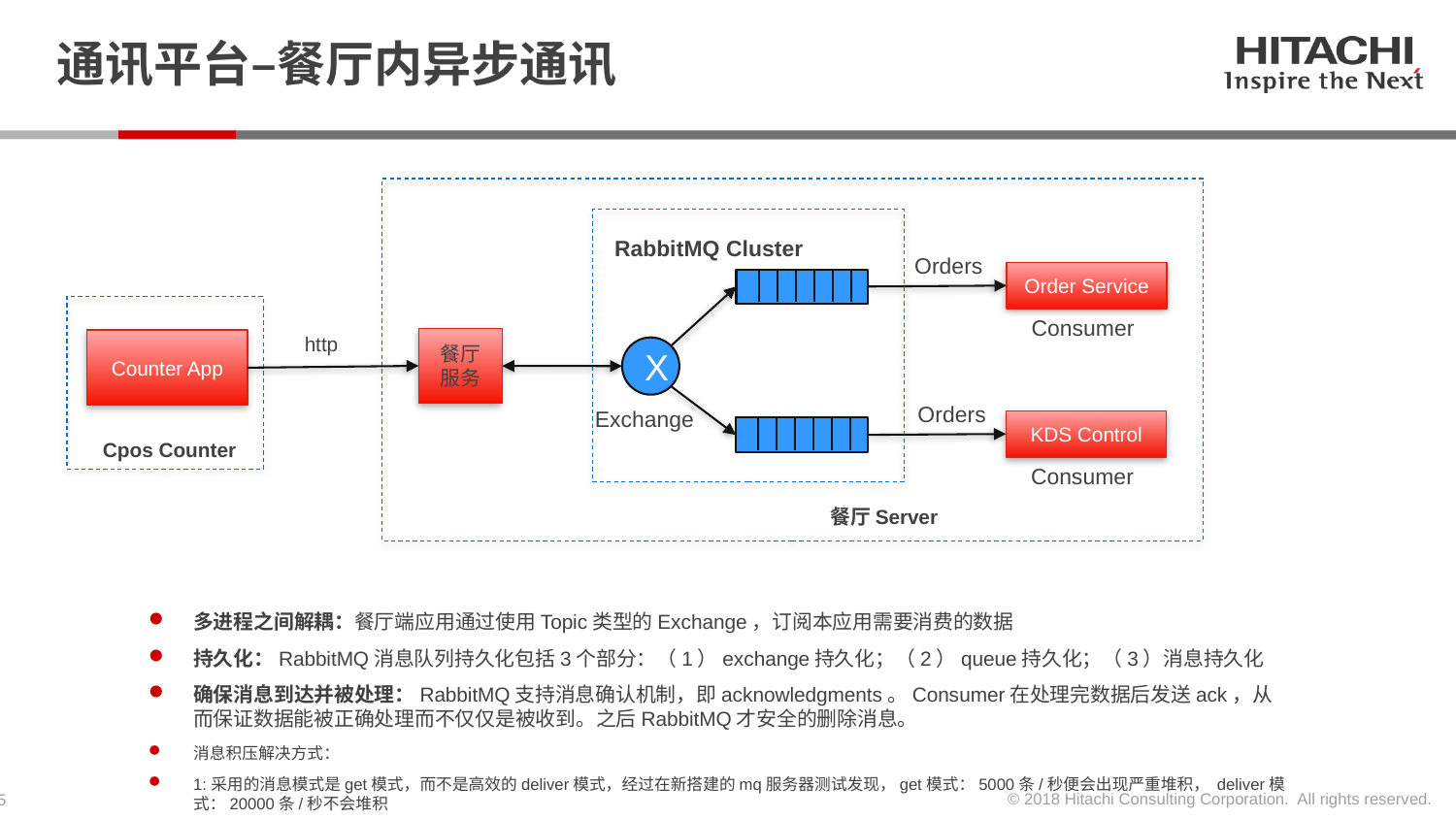

# 通讯平台–餐厅内异步通讯

RabbitMQ Cluster
Orders
Order Service

Consumer
http
餐厅服务
Counter App
X
Orders
Exchange
KDS Control

Cpos Counter
Consumer
餐厅Server
多进程之间解耦：餐厅端应用通过使用Topic类型的Exchange，订阅本应用需要消费的数据
持久化：RabbitMQ消息队列持久化包括3个部分：（1）exchange持久化；（2）queue持久化；（3）消息持久化
确保消息到达并被处理：RabbitMQ支持消息确认机制，即acknowledgments。Consumer在处理完数据后发送ack，从而保证数据能被正确处理而不仅仅是被收到。之后RabbitMQ才安全的删除消息。
消息积压解决方式：
1:采用的消息模式是get模式，而不是高效的deliver模式，经过在新搭建的mq服务器测试发现，get模式：5000条/秒便会出现严重堆积， deliver模式：20000条/秒不会堆积
2:设置并发消费两个关键属性concurrentConsumers和prefetchCount
3:采用RabbitMQ的HTTP API接口进行监控,处理长时间没有消费的消息．